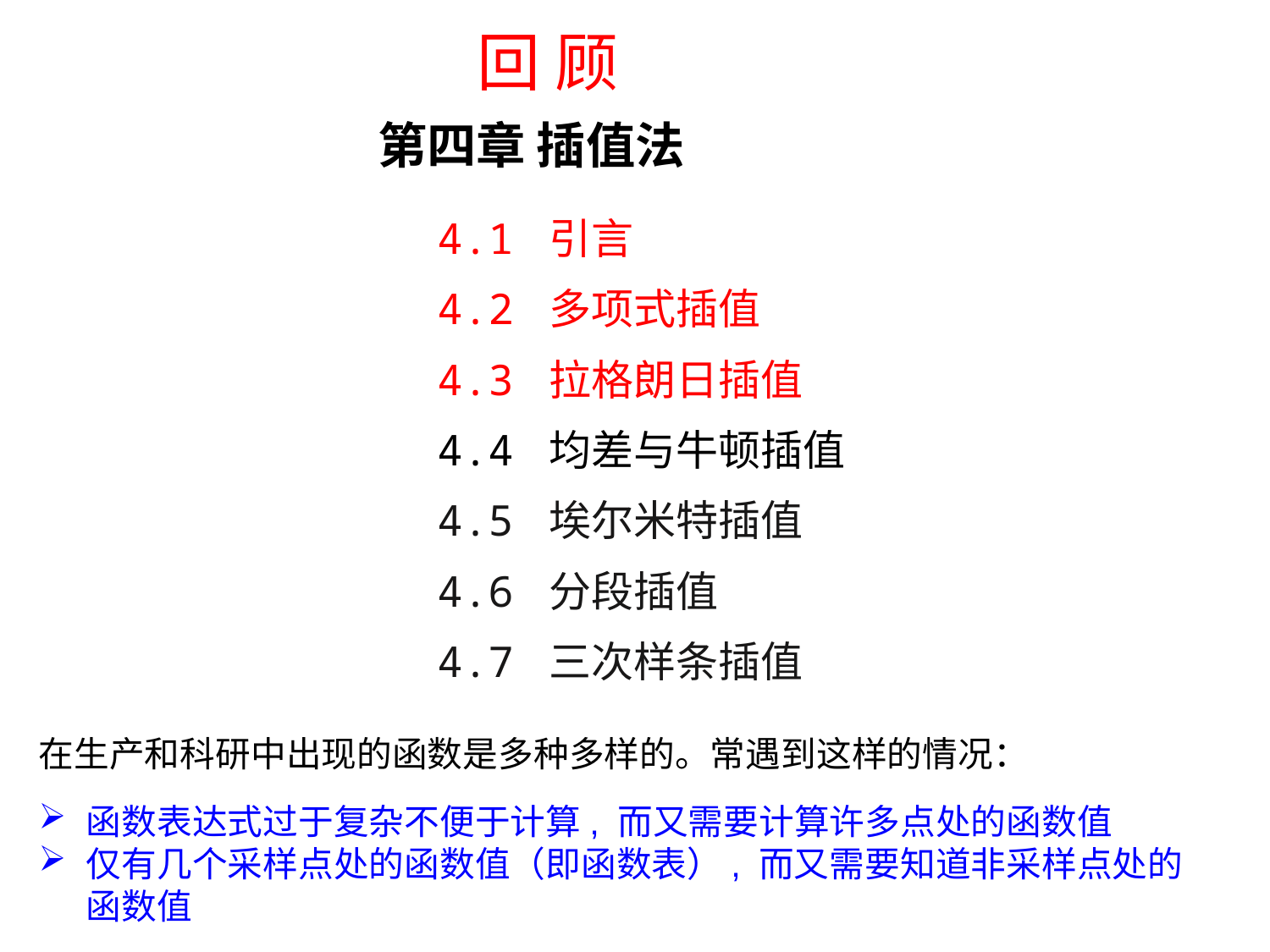

回 顾
第四章 插值法

4.1 引言
4.2 多项式插值
4.3 拉格朗日插值
4.4 均差与牛顿插值
4.5 埃尔米特插值
4.6 分段插值
4.7 三次样条插值
在生产和科研中出现的函数是多种多样的。常遇到这样的情况：

函数表达式过于复杂不便于计算, 而又需要计算许多点处的函数值
仅有几个采样点处的函数值（即函数表）, 而又需要知道非采样点处的函数值